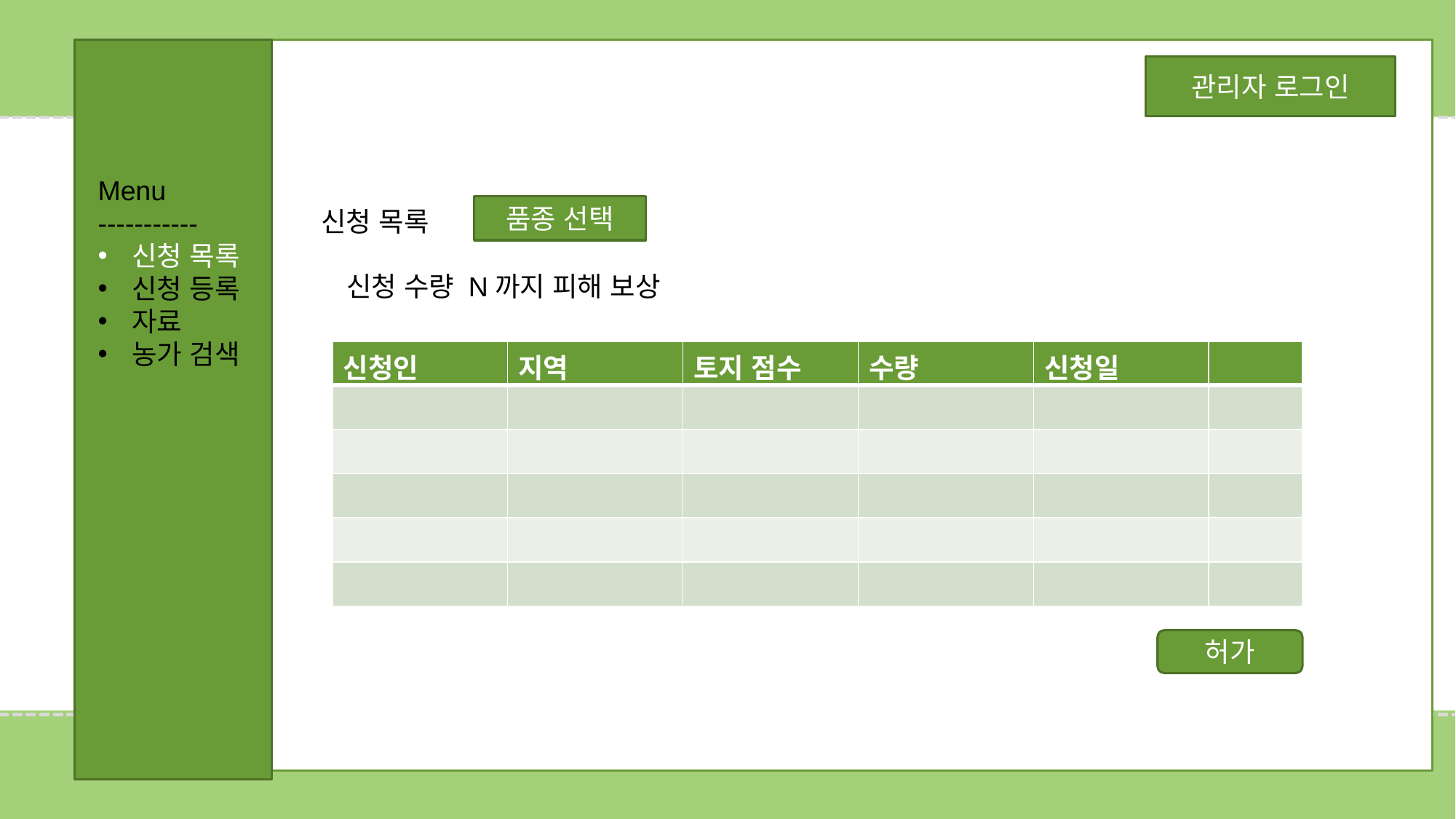

관리자 로그인
Menu
-----------
신청 목록
신청 등록
자료
농가 검색

품종 선택
신청 목록
신청 수량 N까지 피해 보상
| 신청인 | 지역 | 토지 점수 | 수량 | 신청일 |  |
| --- | --- | --- | --- | --- | --- |
|  |  |  |  |  |  |
|  |  |  |  |  |  |
|  |  |  |  |  |  |
|  |  |  |  |  |  |
|  |  |  |  |  |  |
허가